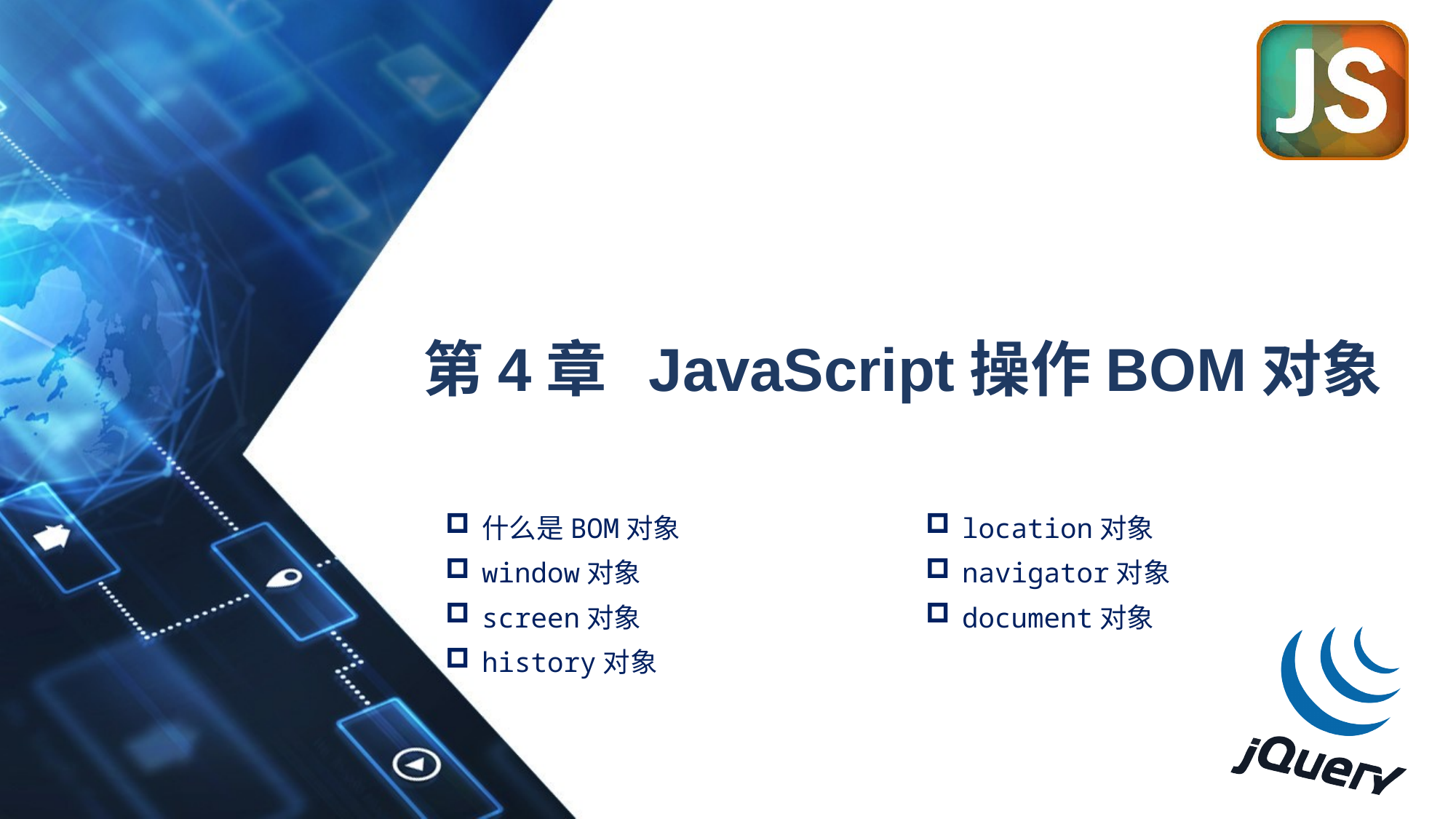

# 第4章  JavaScript操作BOM对象
什么是BOM对象
window对象
screen对象
history对象
location对象
navigator对象
document对象